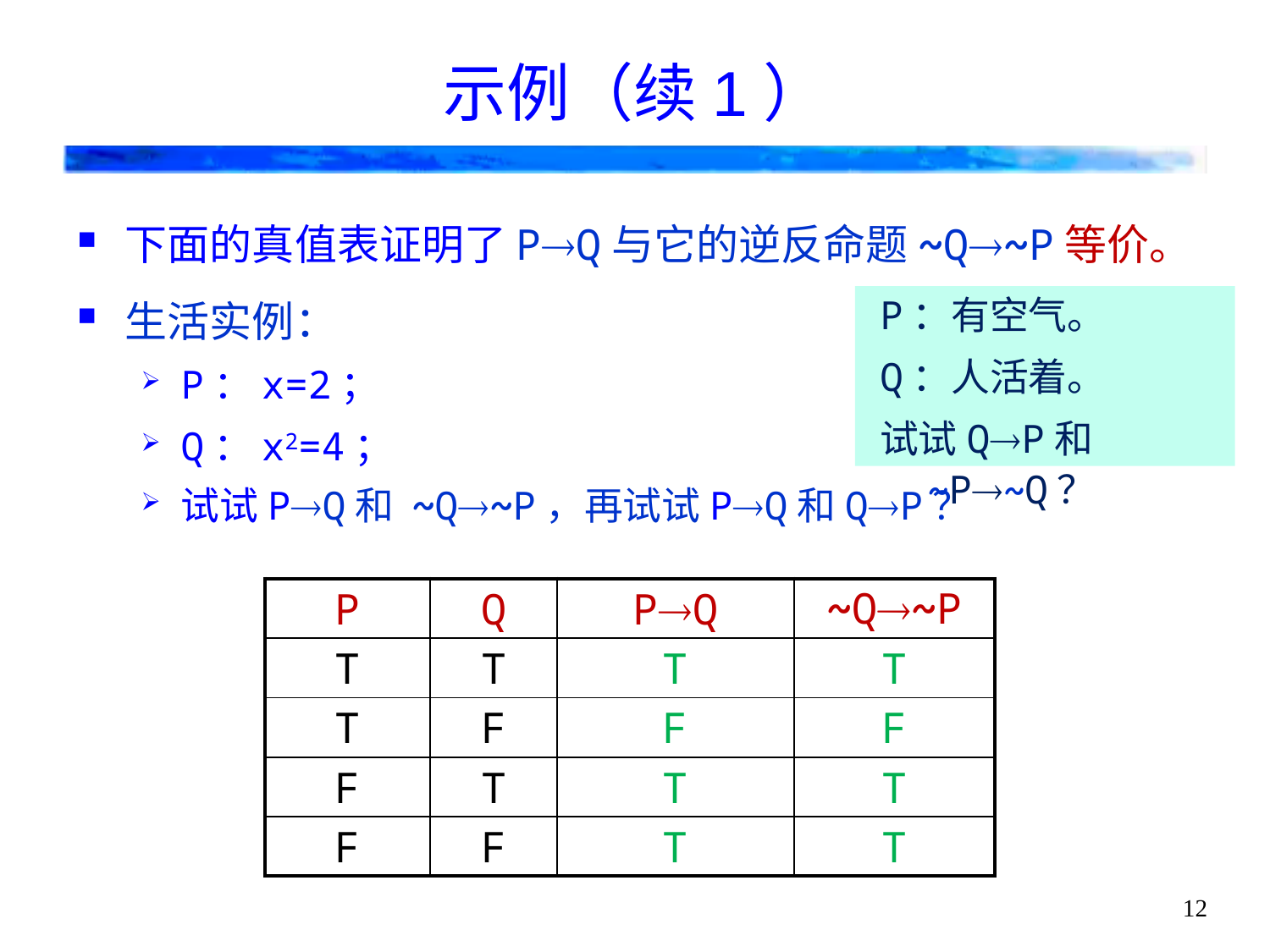

# 示例（续1）
下面的真值表证明了P→Q与它的逆反命题~Q→~P等价。
生活实例：
P：x=2；
Q：x2=4；
试试P→Q和 ~Q→~P，再试试P→Q和Q→P？
P：有空气。
Q：人活着。
试试Q→P和~P→~Q？

| P | Q | P→Q | ~Q→~P |
| --- | --- | --- | --- |
| T | T | T | T |
| T | F | F | F |
| F | T | T | T |
| F | F | T | T |
12